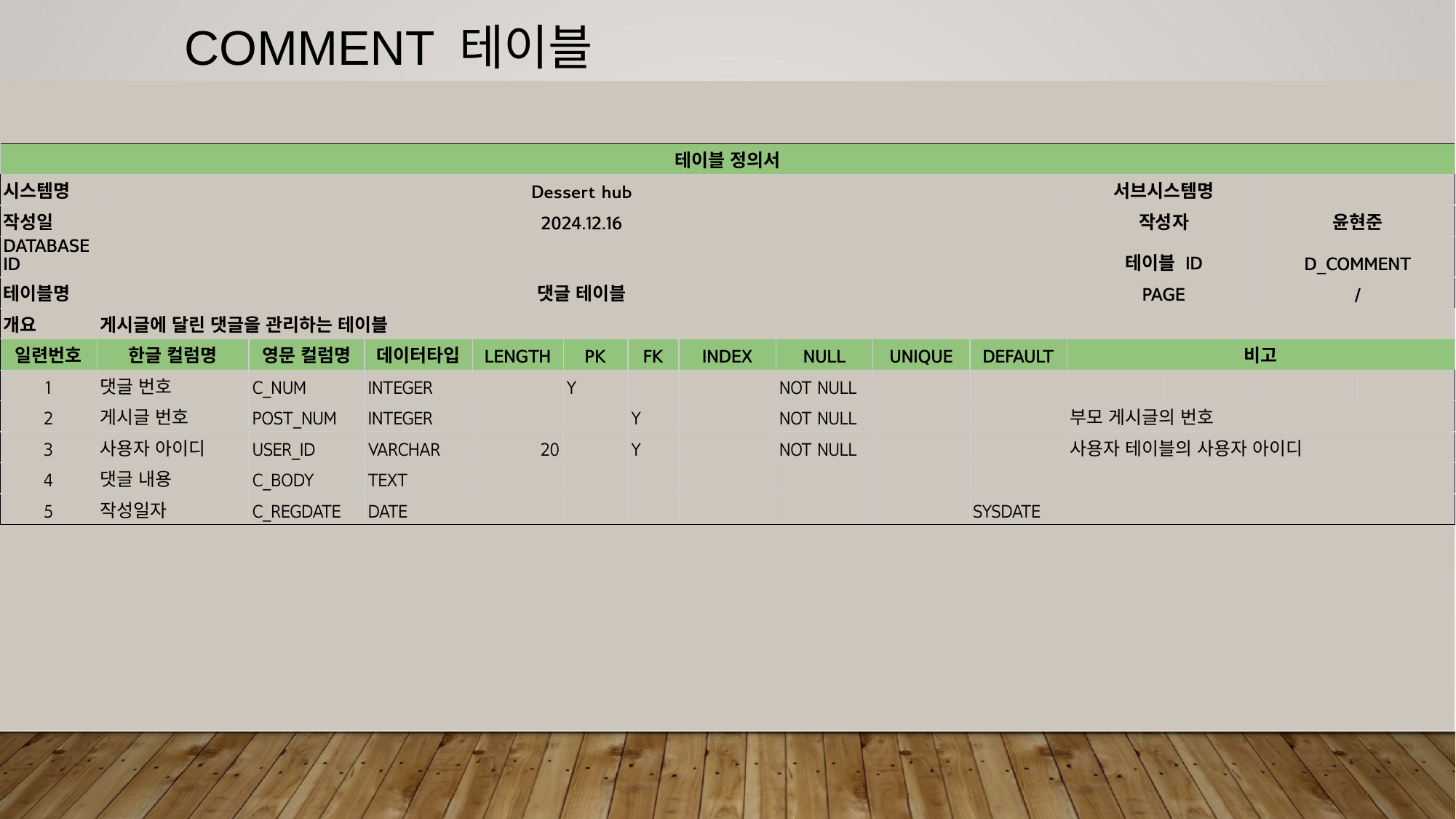

# Comment 테이블

| 테이블 정의서 |  |  |  |  |  |  |  |  |  |  |  |  |  |  |
| --- | --- | --- | --- | --- | --- | --- | --- | --- | --- | --- | --- | --- | --- | --- |
| 시스템명 | Dessert hub |  |  |  |  |  |  |  |  |  | 서브시스템명 |  |  |  |
| 작성일 | 2024.12.16 |  |  |  |  |  |  |  |  |  | 작성자 |  | 윤현준 |  |
| DATABASE ID |  |  |  |  |  |  |  |  |  |  | 테이블 ID |  | D\_COMMENT |  |
| 테이블명 | 댓글 테이블 |  |  |  |  |  |  |  |  |  | PAGE |  | / |  |
| 개요 | 게시글에 달린 댓글을 관리하는 테이블 |  |  |  |  |  |  |  |  |  |  |  |  |  |
| 일련번호 | 한글 컬럼명 | 영문 컬럼명 | 데이터타입 | LENGTH | PK | FK | INDEX | NULL | UNIQUE | DEFAULT | 비고 |  |  |  |
| 1 | 댓글 번호 | C\_NUM | INTEGER |  | Y |  |  | NOT NULL |  |  |  |  |  |  |
| 2 | 게시글 번호 | POST\_NUM | INTEGER |  |  | Y |  | NOT NULL |  |  | 부모 게시글의 번호 |  |  |  |
| 3 | 사용자 아이디 | USER\_ID | VARCHAR | 20 |  | Y |  | NOT NULL |  |  | 사용자 테이블의 사용자 아이디 |  |  |  |
| 4 | 댓글 내용 | C\_BODY | TEXT |  |  |  |  |  |  |  |  |  |  |  |
| 5 | 작성일자 | C\_REGDATE | DATE |  |  |  |  |  |  | SYSDATE |  |  |  |  |